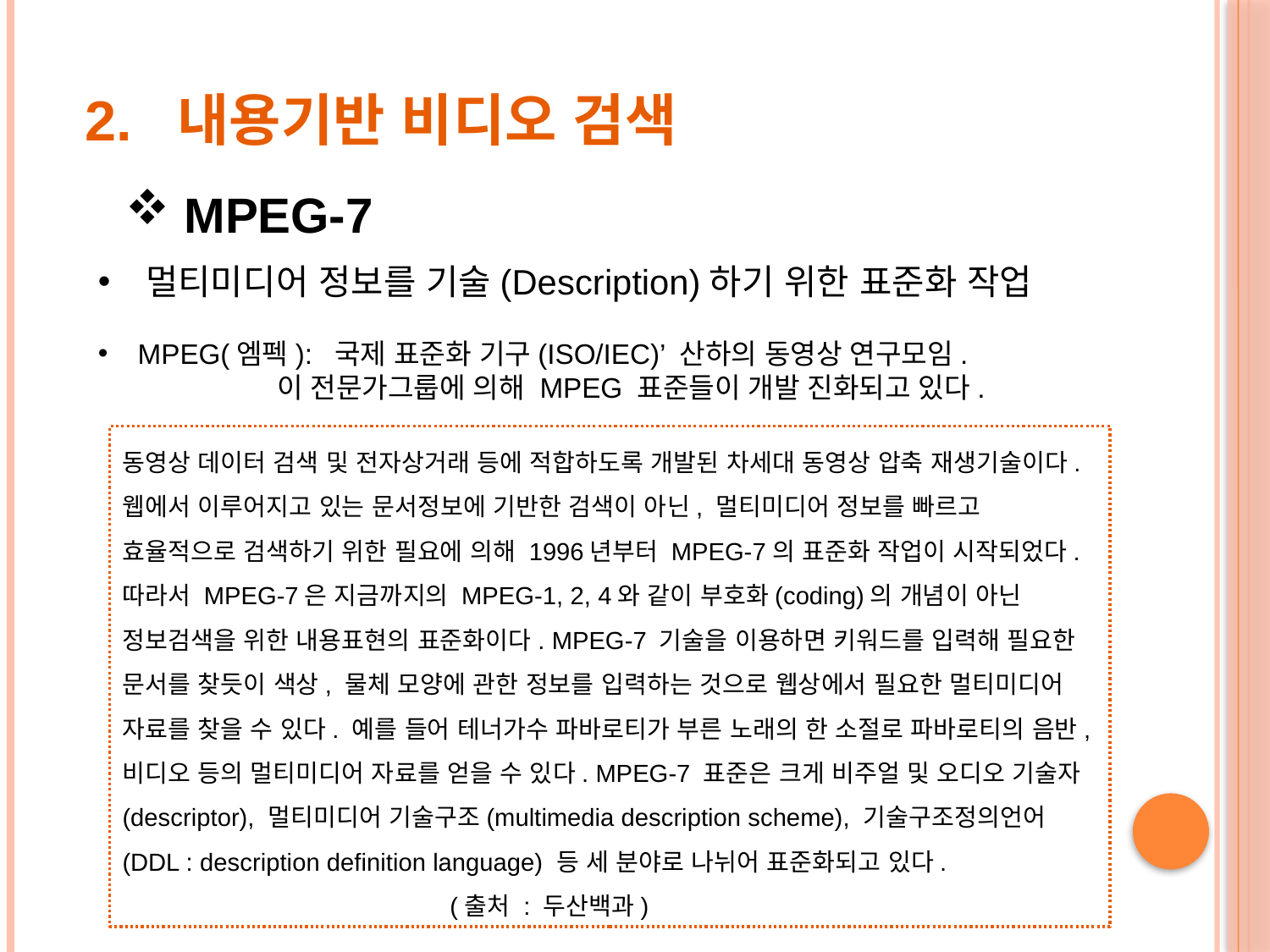

# 2.  내용기반 비디오 검색
 MPEG-7
멀티미디어 정보를 기술(Description)하기 위한 표준화 작업

MPEG(엠펙):  국제 표준화 기구(ISO/IEC)’ 산하의 동영상 연구모임.
                      이 전문가그룹에 의해 MPEG 표준들이 개발 진화되고 있다.

동영상 데이터 검색 및 전자상거래 등에 적합하도록 개발된 차세대 동영상 압축 재생기술이다. 웹에서 이루어지고 있는 문서정보에 기반한 검색이 아닌, 멀티미디어 정보를 빠르고 효율적으로 검색하기 위한 필요에 의해 1996년부터 MPEG-7의 표준화 작업이 시작되었다. 따라서 MPEG-7은 지금까지의 MPEG-1, 2, 4와 같이 부호화(coding)의 개념이 아닌 정보검색을 위한 내용표현의 표준화이다. MPEG-7 기술을 이용하면 키워드를 입력해 필요한 문서를 찾듯이 색상, 물체 모양에 관한 정보를 입력하는 것으로 웹상에서 필요한 멀티미디어 자료를 찾을 수 있다. 예를 들어 테너가수 파바로티가 부른 노래의 한 소절로 파바로티의 음반, 비디오 등의 멀티미디어 자료를 얻을 수 있다. MPEG-7 표준은 크게 비주얼 및 오디오 기술자(descriptor), 멀티미디어 기술구조(multimedia description scheme), 기술구조정의언어(DDL : description definition language) 등 세 분야로 나뉘어 표준화되고 있다.                                                                     (출처 : 두산백과)